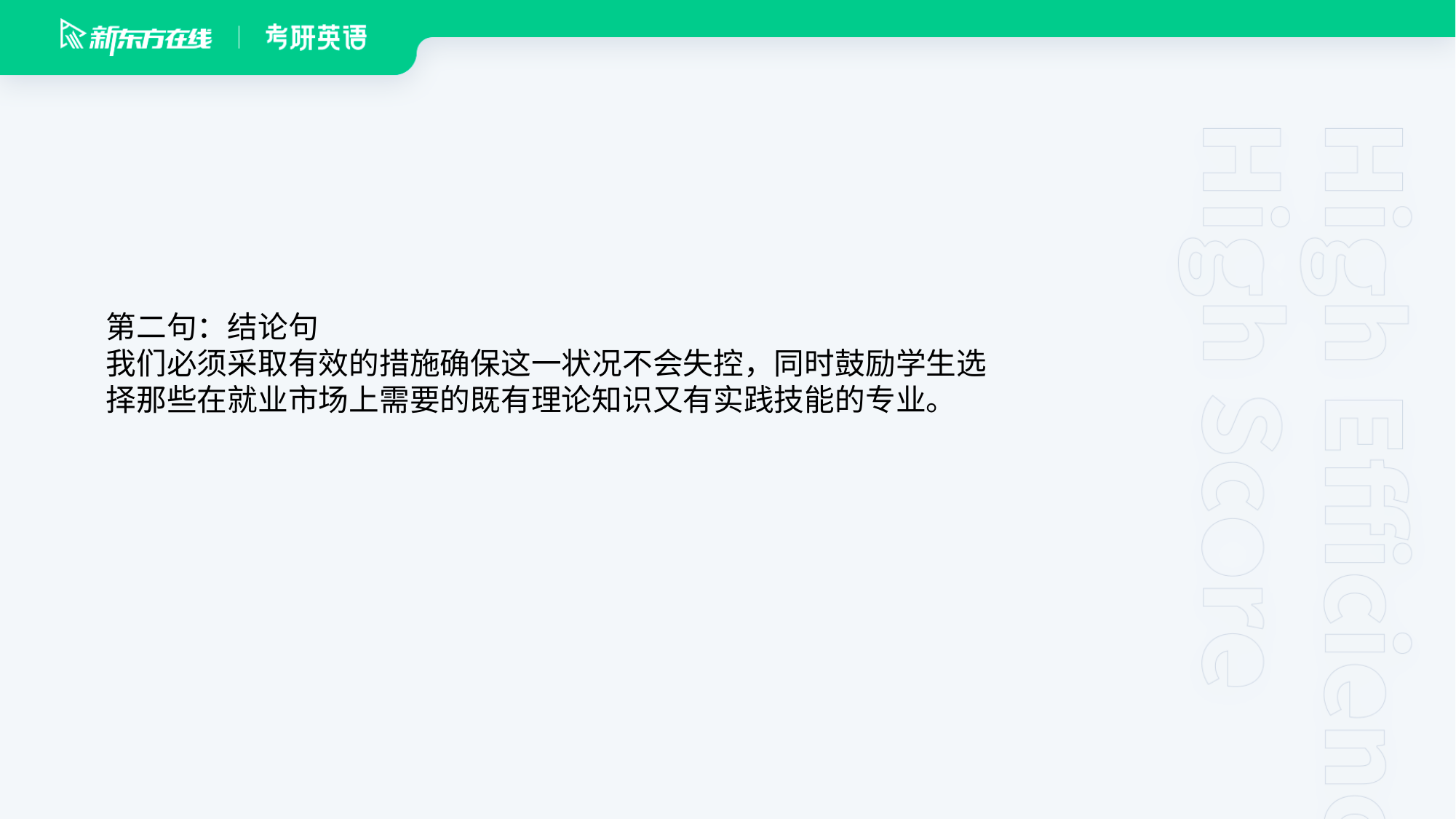

第二句：结论句
我们必须采取有效的措施确保这一状况不会失控，同时鼓励学生选择那些在就业市场上需要的既有理论知识又有实践技能的专业。